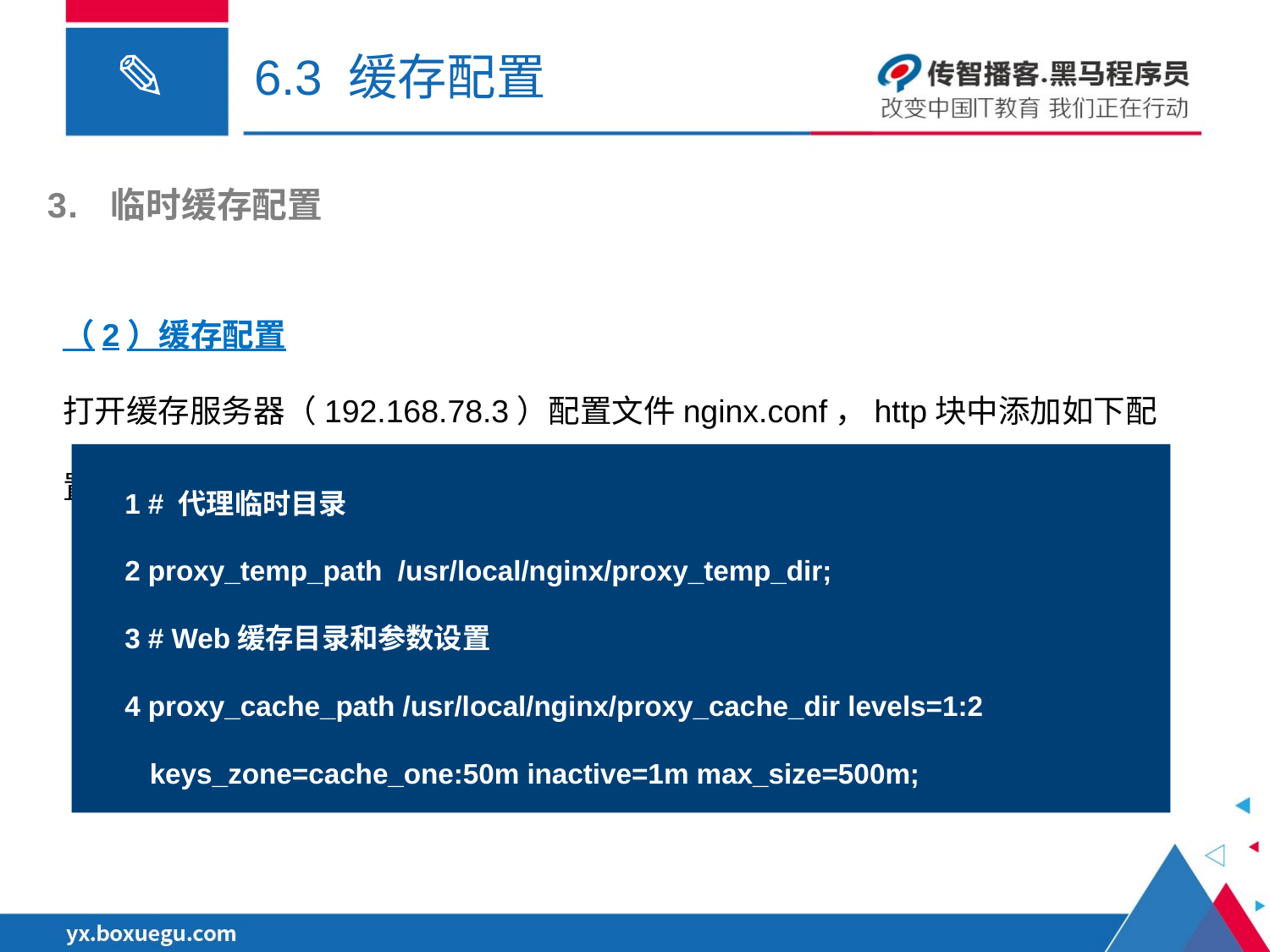

# 6.3 缓存配置
临时缓存配置
（2）缓存配置
打开缓存服务器（192.168.78.3）配置文件nginx.conf，http块中添加如下配置。

 1 # 代理临时目录
 2 proxy_temp_path  /usr/local/nginx/proxy_temp_dir;
 3 # Web缓存目录和参数设置
 4 proxy_cache_path /usr/local/nginx/proxy_cache_dir levels=1:2
     keys_zone=cache_one:50m inactive=1m max_size=500m;